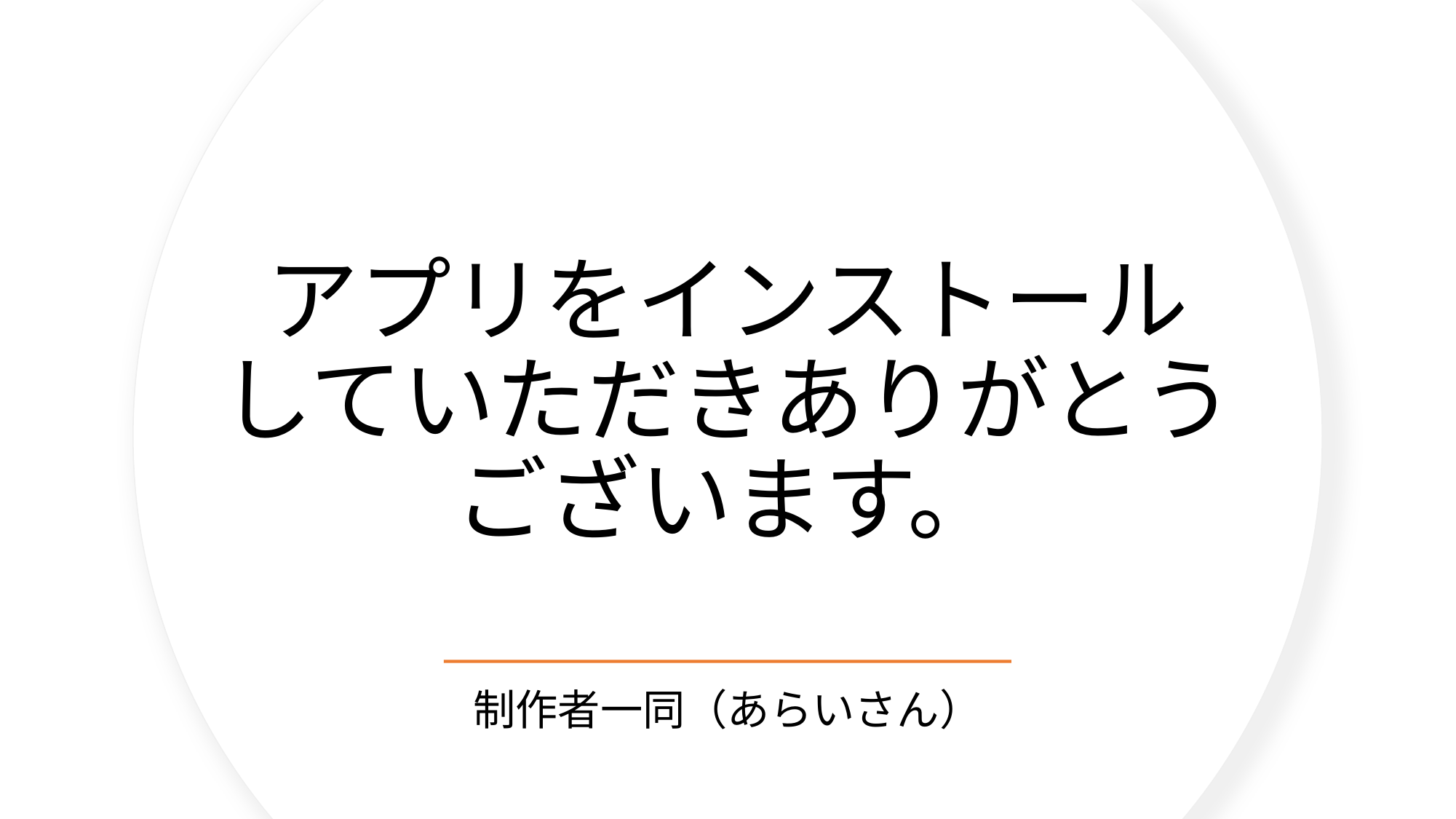

# アプリをインストール していただきありがとうございます。

制作者一同（あらいさん）